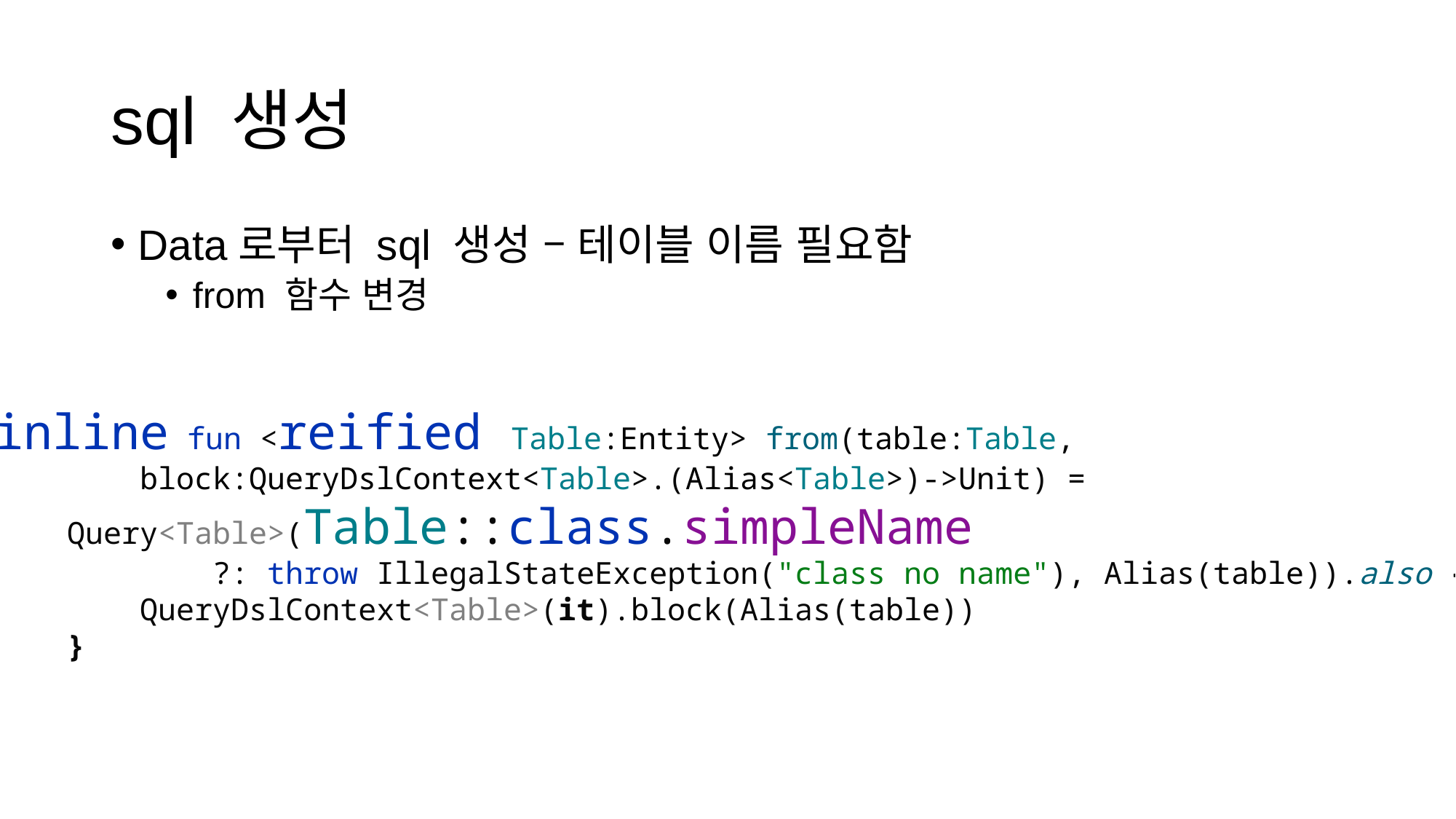

# sql 생성
Data로부터 sql 생성 – 테이블 이름 필요함
from 함수 변경

inline fun <reified Table:Entity> from(table:Table,
        block:QueryDslContext<Table>.(Alias<Table>)->Unit) =
    Query<Table>(Table::class.simpleName
            ?: throw IllegalStateException("class no name"), Alias(table)).also {
        QueryDslContext<Table>(it).block(Alias(table))
    }